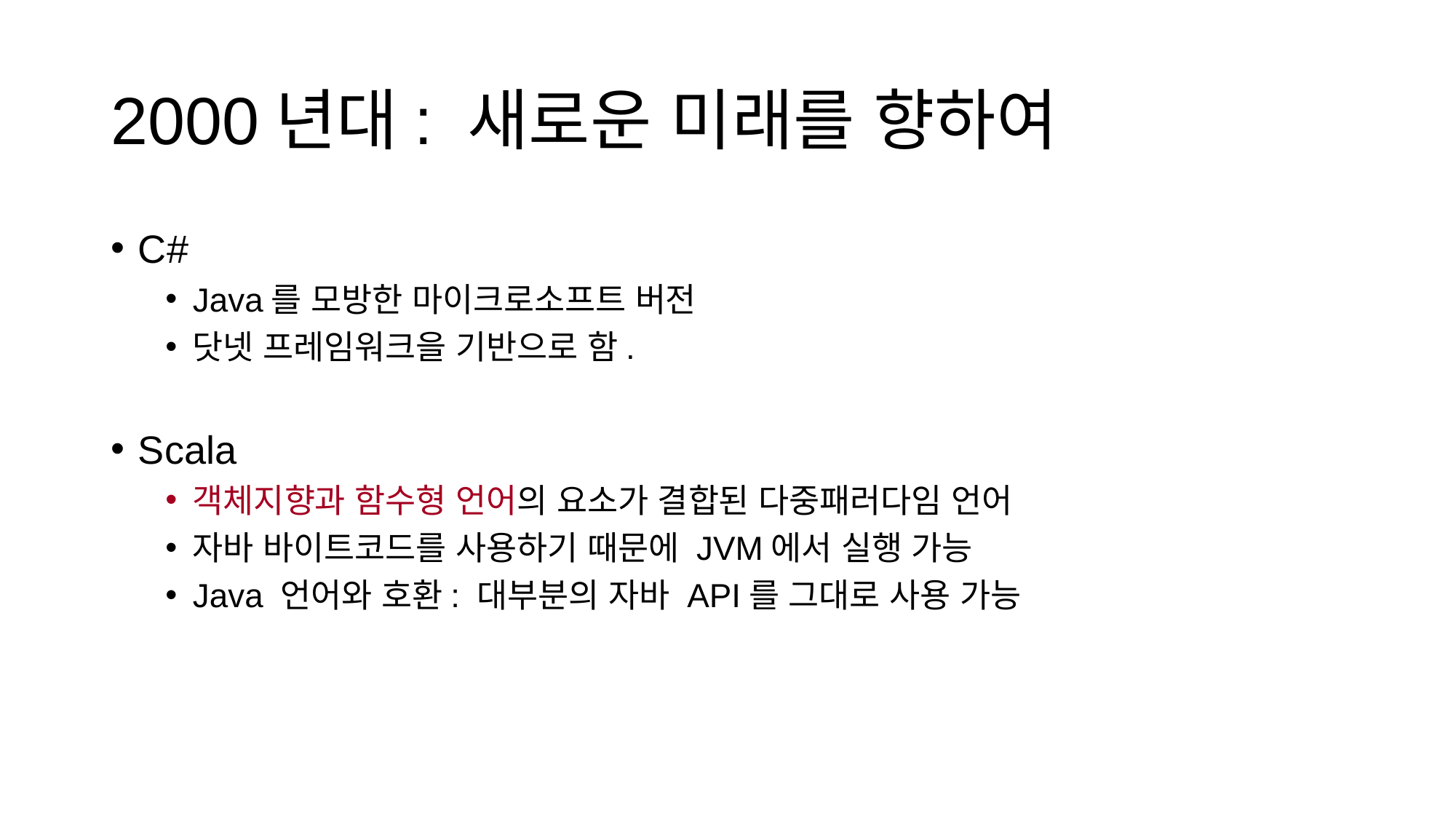

# 2000년대: 새로운 미래를 향하여
C#
Java를 모방한 마이크로소프트 버전
닷넷 프레임워크을 기반으로 함.

Scala
객체지향과 함수형 언어의 요소가 결합된 다중패러다임 언어
자바 바이트코드를 사용하기 때문에 JVM에서 실행 가능
Java 언어와 호환: 대부분의 자바 API를 그대로 사용 가능